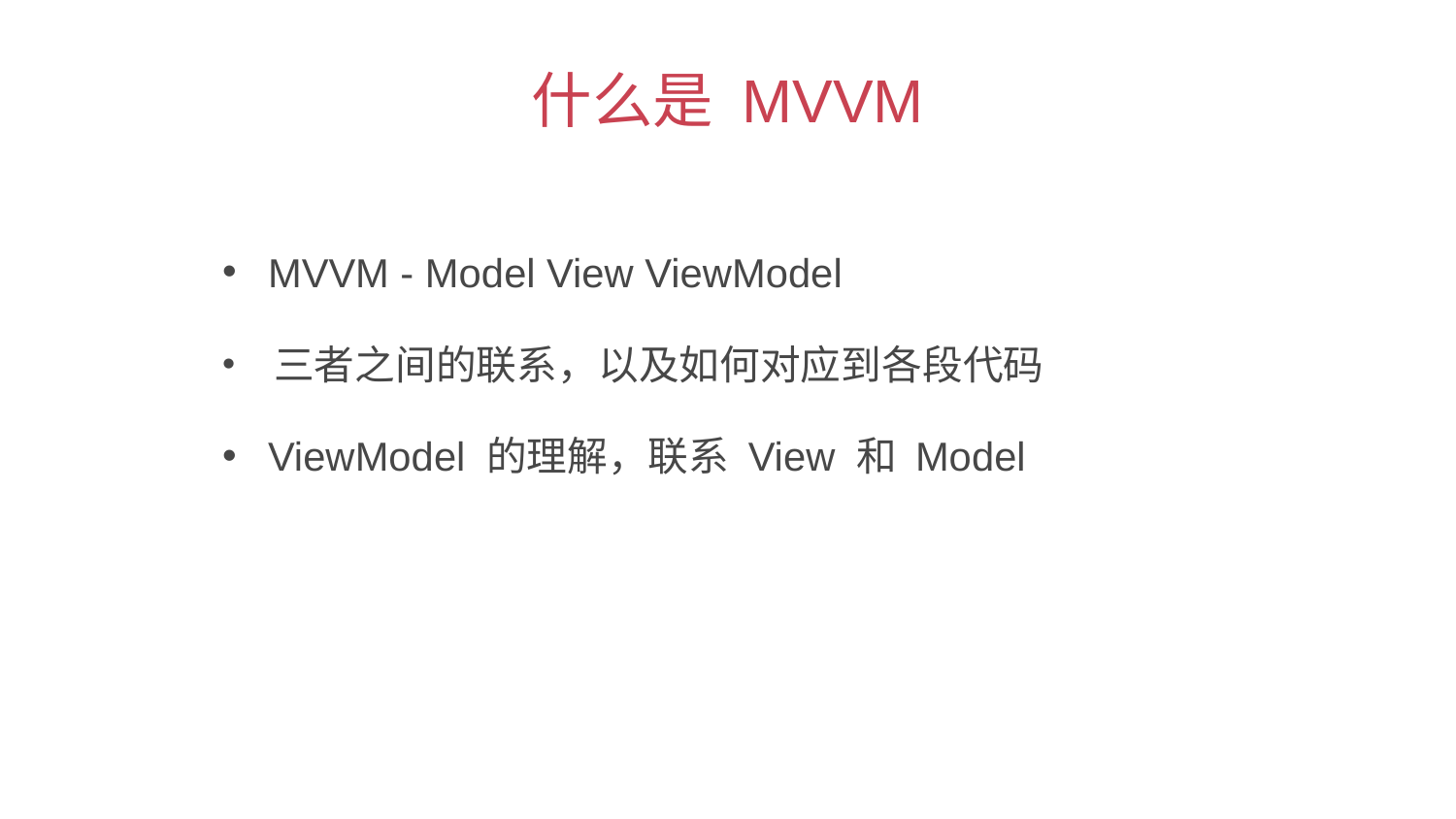

什么是 MVVM
 MVVM - Model View ViewModel
 三者之间的联系，以及如何对应到各段代码
 ViewModel 的理解，联系 View 和 Model